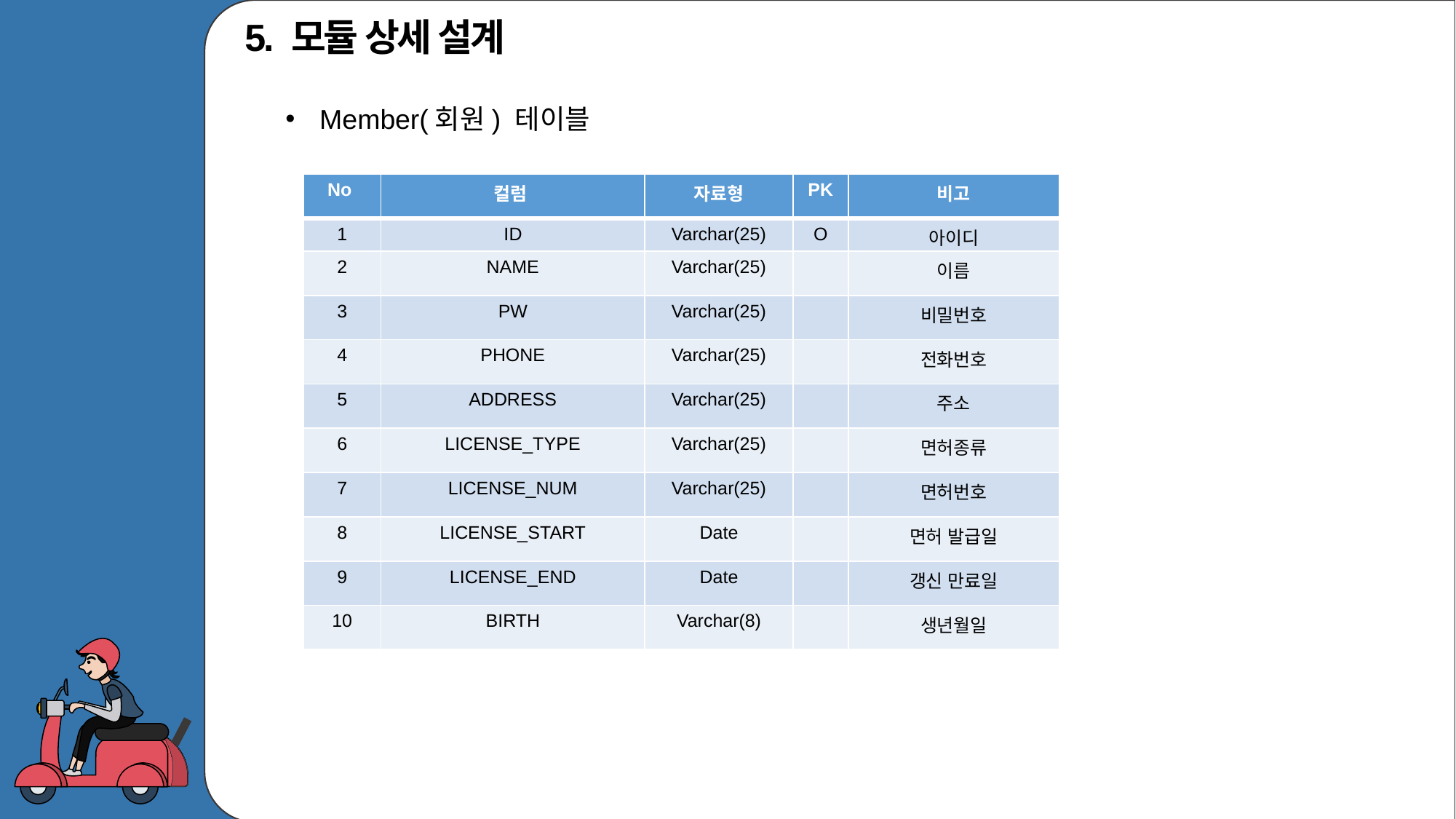

5. 모듈 상세 설계
Member(회원) 테이블
| No | 컬럼 | 자료형 | PK | 비고 |
| --- | --- | --- | --- | --- |
| 1 | ID | Varchar(25) | O | 아이디 |
| 2 | NAME | Varchar(25) |  | 이름 |
| 3 | PW | Varchar(25) |  | 비밀번호 |
| 4 | PHONE | Varchar(25) |  | 전화번호 |
| 5 | ADDRESS | Varchar(25) |  | 주소 |
| 6 | LICENSE\_TYPE | Varchar(25) |  | 면허종류 |
| 7 | LICENSE\_NUM | Varchar(25) |  | 면허번호 |
| 8 | LICENSE\_START | Date |  | 면허 발급일 |
| 9 | LICENSE\_END | Date |  | 갱신 만료일 |
| 10 | BIRTH | Varchar(8) |  | 생년월일 |